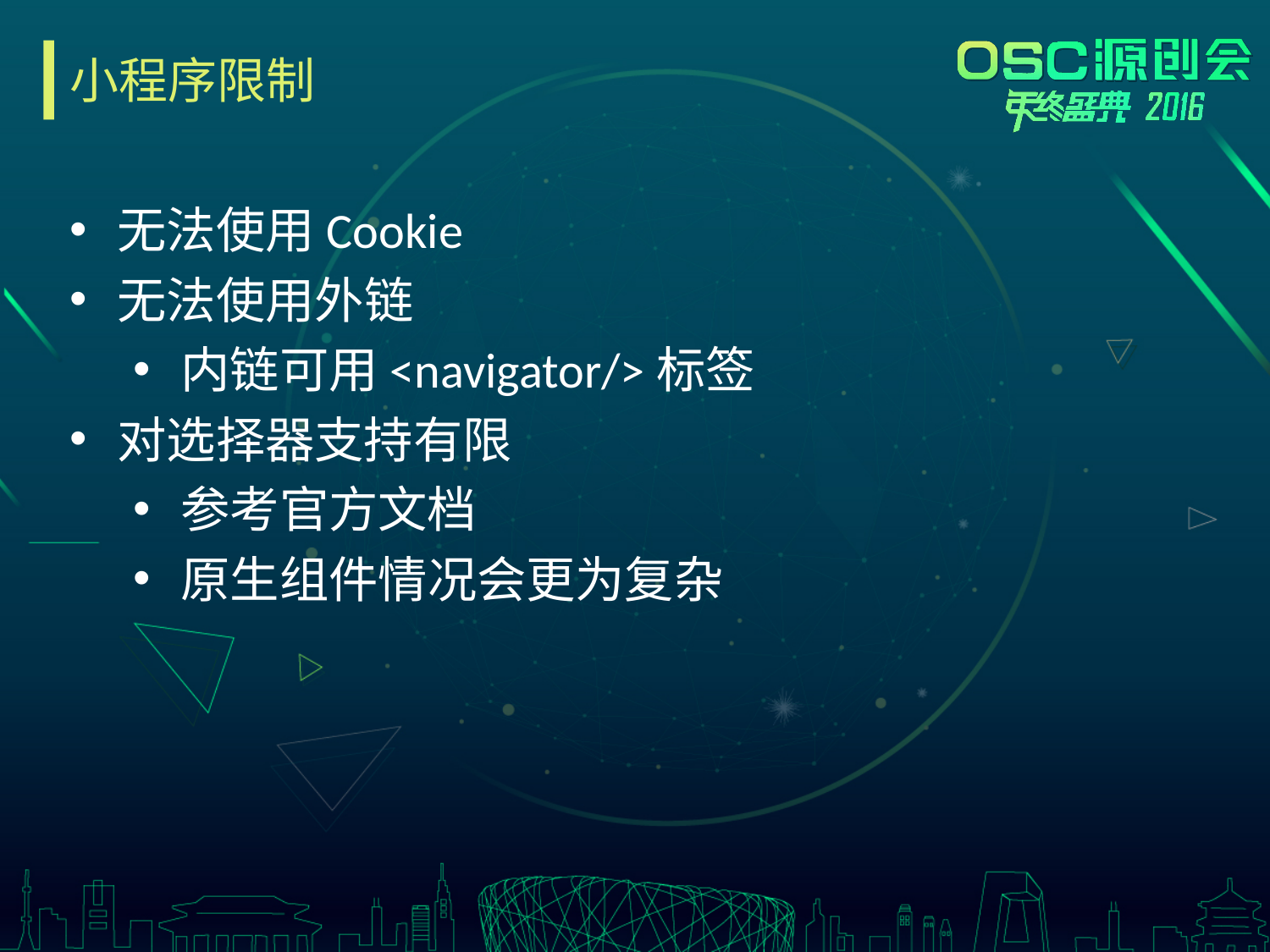

# 小程序限制
无法使用Cookie
无法使用外链
内链可用<navigator/>标签
对选择器支持有限
参考官方文档
原生组件情况会更为复杂